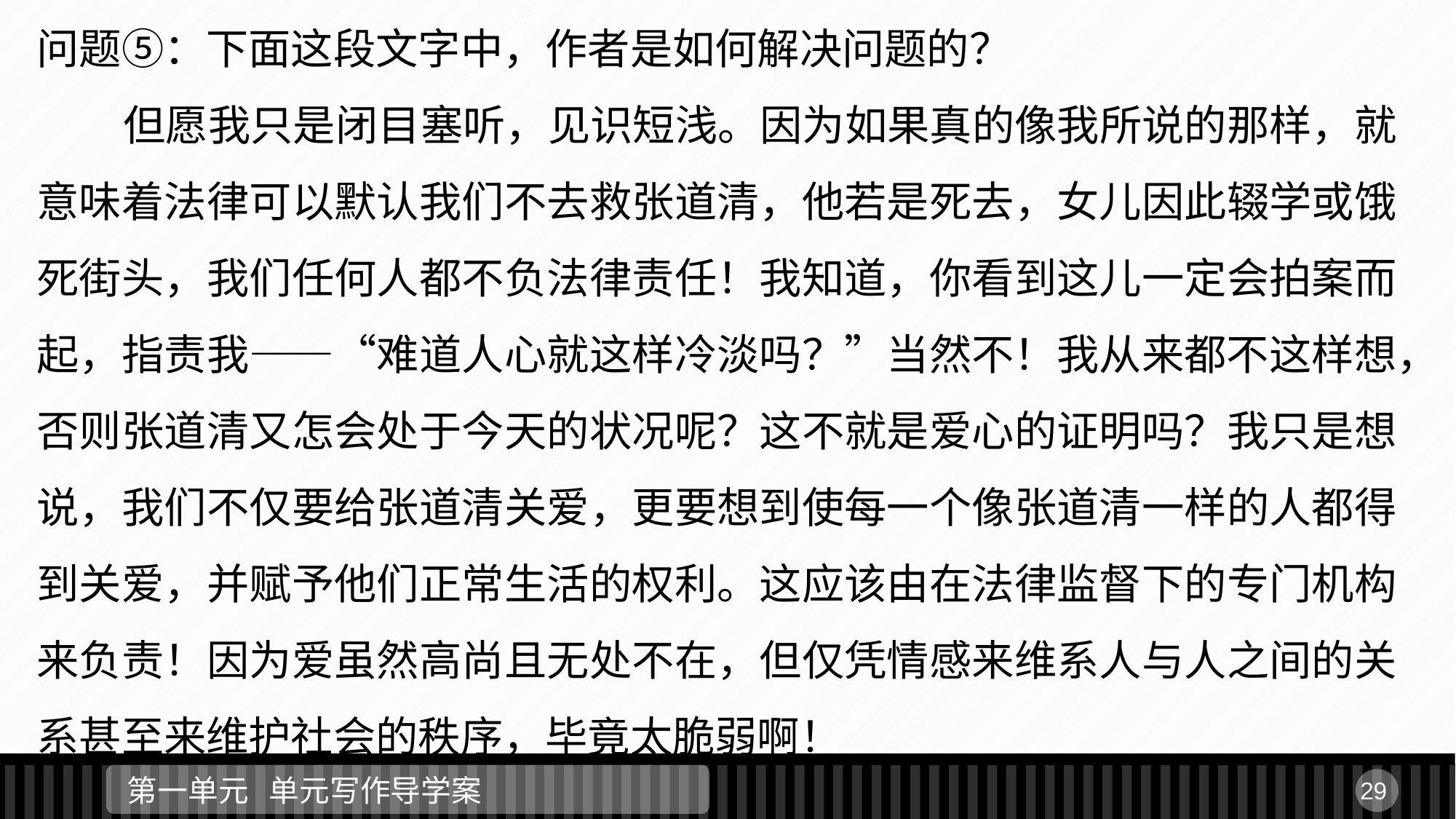

问题⑤：下面这段文字中，作者是如何解决问题的？
        但愿我只是闭目塞听，见识短浅。因为如果真的像我所说的那样，就意味着法律可以默认我们不去救张道清，他若是死去，女儿因此辍学或饿死街头，我们任何人都不负法律责任！我知道，你看到这儿一定会拍案而起，指责我——“难道人心就这样冷淡吗？”当然不！我从来都不这样想，否则张道清又怎会处于今天的状况呢？这不就是爱心的证明吗？我只是想说，我们不仅要给张道清关爱，更要想到使每一个像张道清一样的人都得到关爱，并赋予他们正常生活的权利。这应该由在法律监督下的专门机构来负责！因为爱虽然高尚且无处不在，但仅凭情感来维系人与人之间的关系甚至来维护社会的秩序，毕竟太脆弱啊！